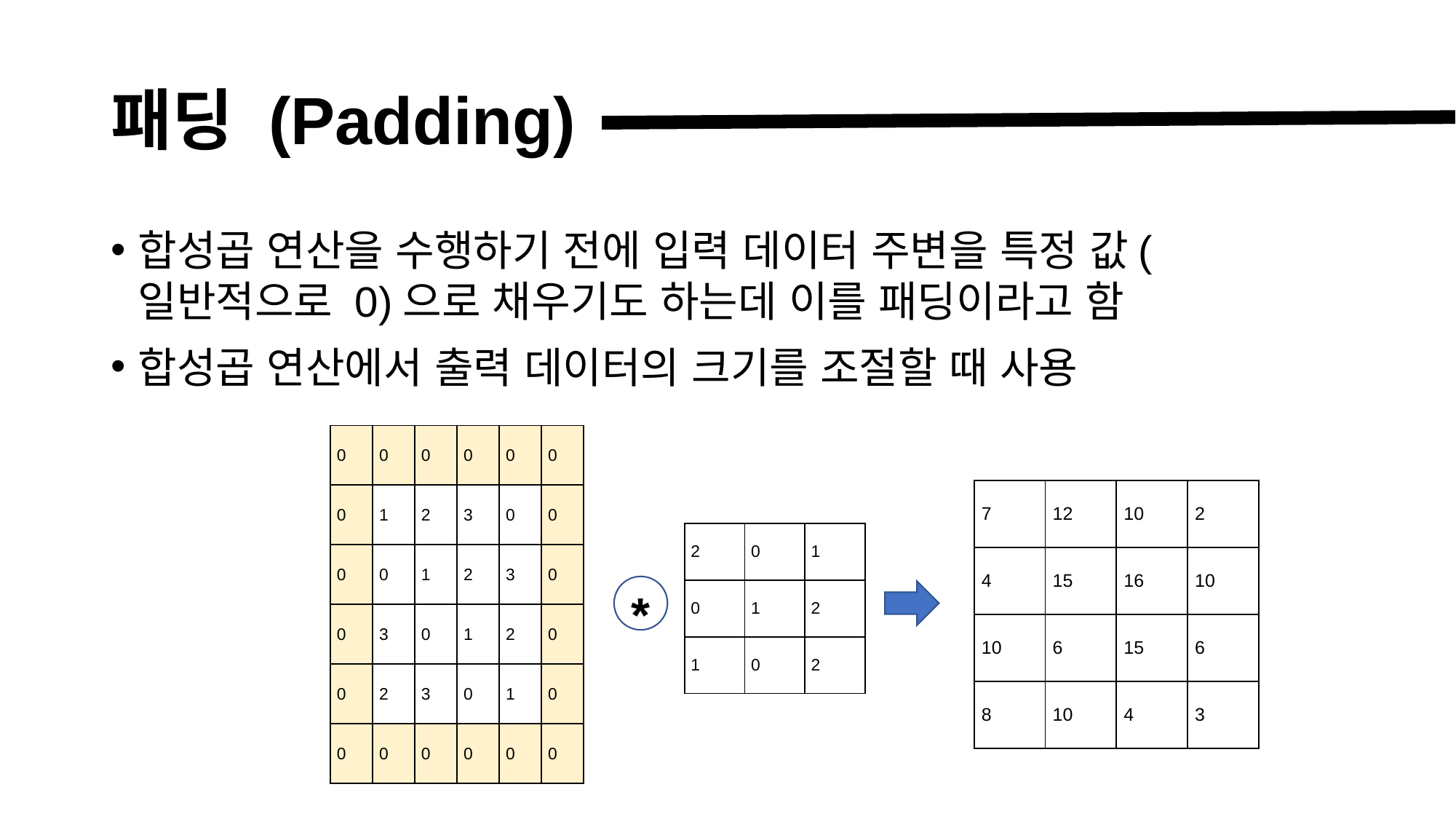

# 패딩 (Padding)
합성곱 연산을 수행하기 전에 입력 데이터 주변을 특정 값(일반적으로 0)으로 채우기도 하는데 이를 패딩이라고 함
합성곱 연산에서 출력 데이터의 크기를 조절할 때 사용
| 0 | 0 | 0 | 0 | 0 | 0 |
| --- | --- | --- | --- | --- | --- |
| 0 | 1 | 2 | 3 | 0 | 0 |
| 0 | 0 | 1 | 2 | 3 | 0 |
| 0 | 3 | 0 | 1 | 2 | 0 |
| 0 | 2 | 3 | 0 | 1 | 0 |
| 0 | 0 | 0 | 0 | 0 | 0 |
| 7 | 12 | 10 | 2 |
| --- | --- | --- | --- |
| 4 | 15 | 16 | 10 |
| 10 | 6 | 15 | 6 |
| 8 | 10 | 4 | 3 |
| 2 | 0 | 1 |
| --- | --- | --- |
| 0 | 1 | 2 |
| 1 | 0 | 2 |

*